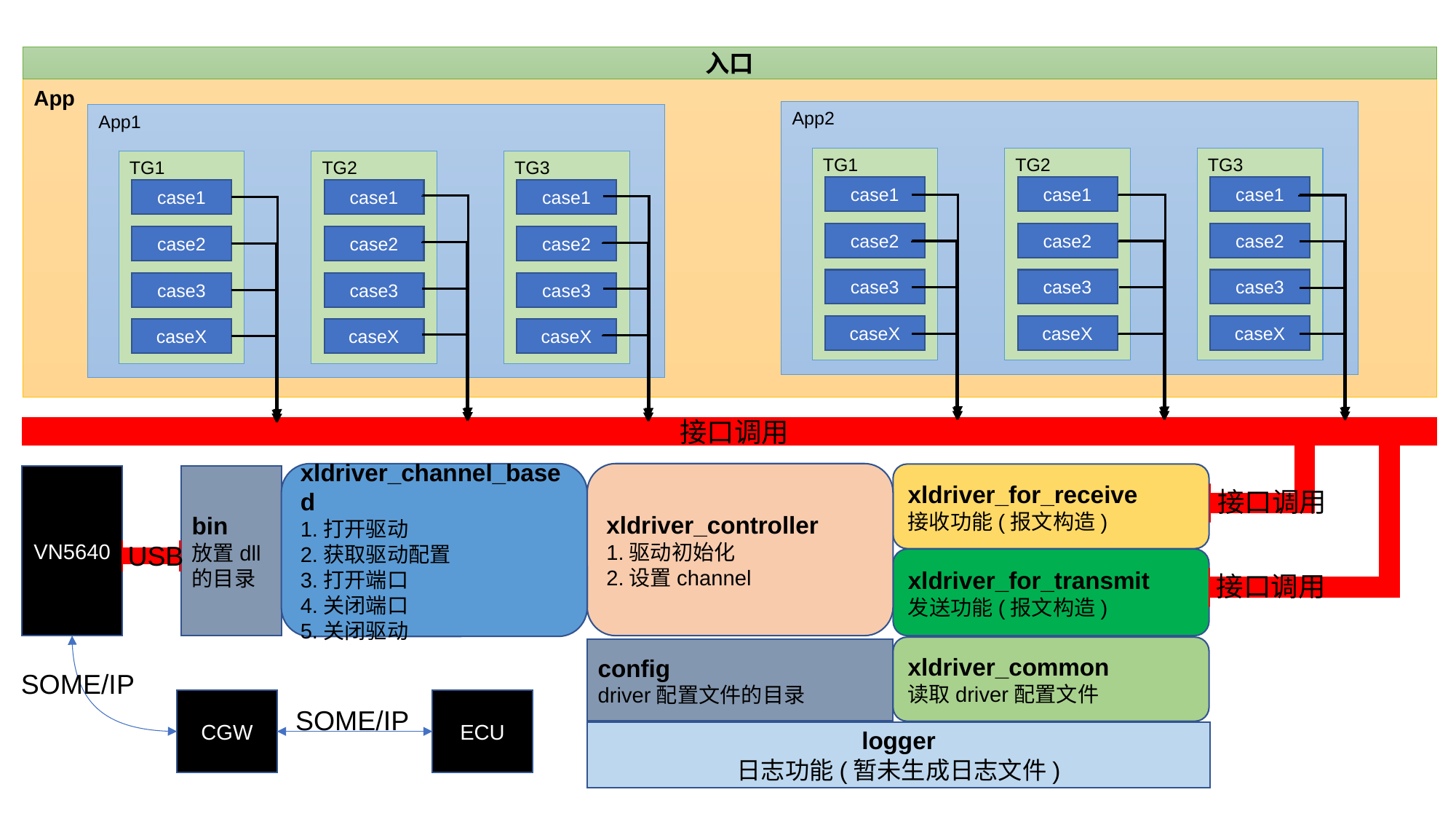

入口
App
App2
TG1
case1
case2
case3
caseX
TG2
case1
case2
case3
caseX
TG3
case1
case2
case3
caseX
App1
TG1
case1
case2
case3
caseX
TG2
case1
case2
case3
caseX
TG3
case1
case2
case3
caseX
接口调用

xldriver_channel_based
1.打开驱动
2.获取驱动配置
3.打开端口
4.关闭端口
5.关闭驱动
xldriver_controller
1.驱动初始化
2.设置channel
xldriver_for_receive
接收功能(报文构造)
VN5640
bin
放置dll
的目录
接口调用
USB

xldriver_for_transmit
发送功能(报文构造)
接口调用
xldriver_common
读取driver配置文件
config
driver配置文件的目录
SOME/IP
ECU
CGW
SOME/IP
logger
日志功能(暂未生成日志文件)